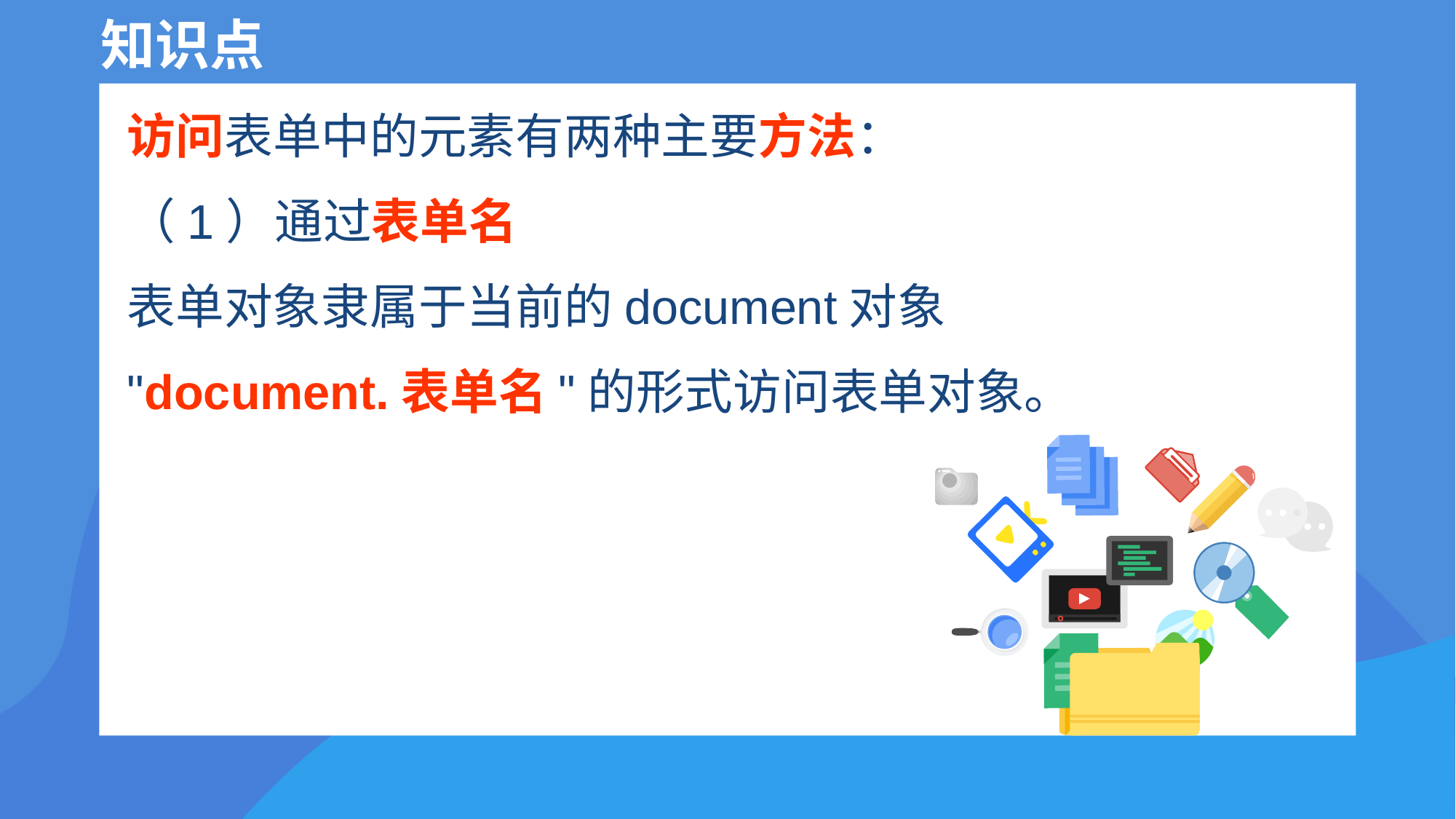

# 知识点
访问表单中的元素有两种主要方法：
（1）通过表单名
表单对象隶属于当前的document对象
"document.表单名"的形式访问表单对象。